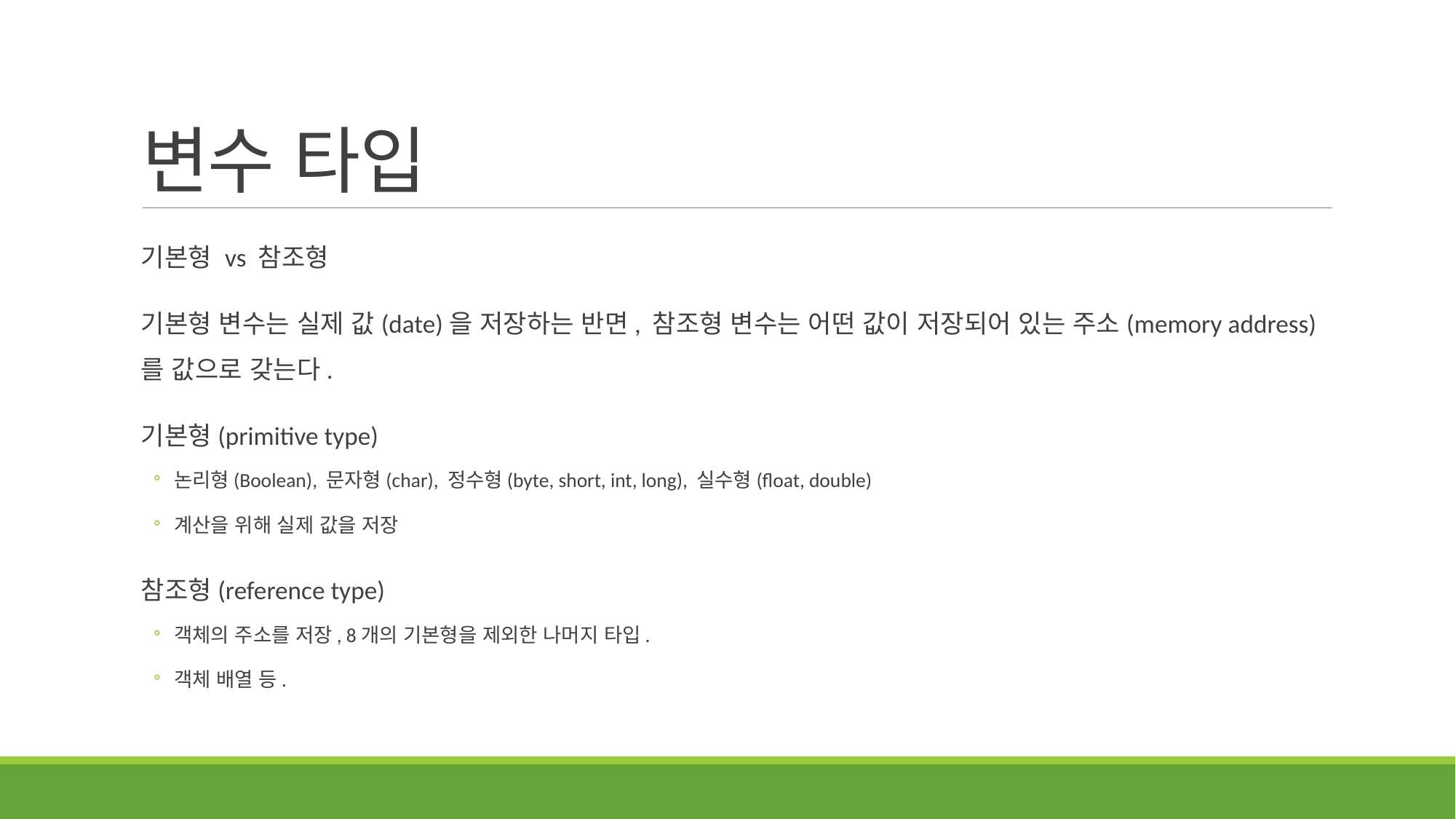

# 변수 타입
기본형 vs 참조형
기본형 변수는 실제 값(date)을 저장하는 반면, 참조형 변수는 어떤 값이 저장되어 있는 주소(memory address)를 값으로 갖는다.
기본형(primitive type)
논리형(Boolean), 문자형(char), 정수형(byte, short, int, long), 실수형(float, double)
계산을 위해 실제 값을 저장
참조형(reference type)
객체의 주소를 저장, 8개의 기본형을 제외한 나머지 타입.
객체 배열 등.